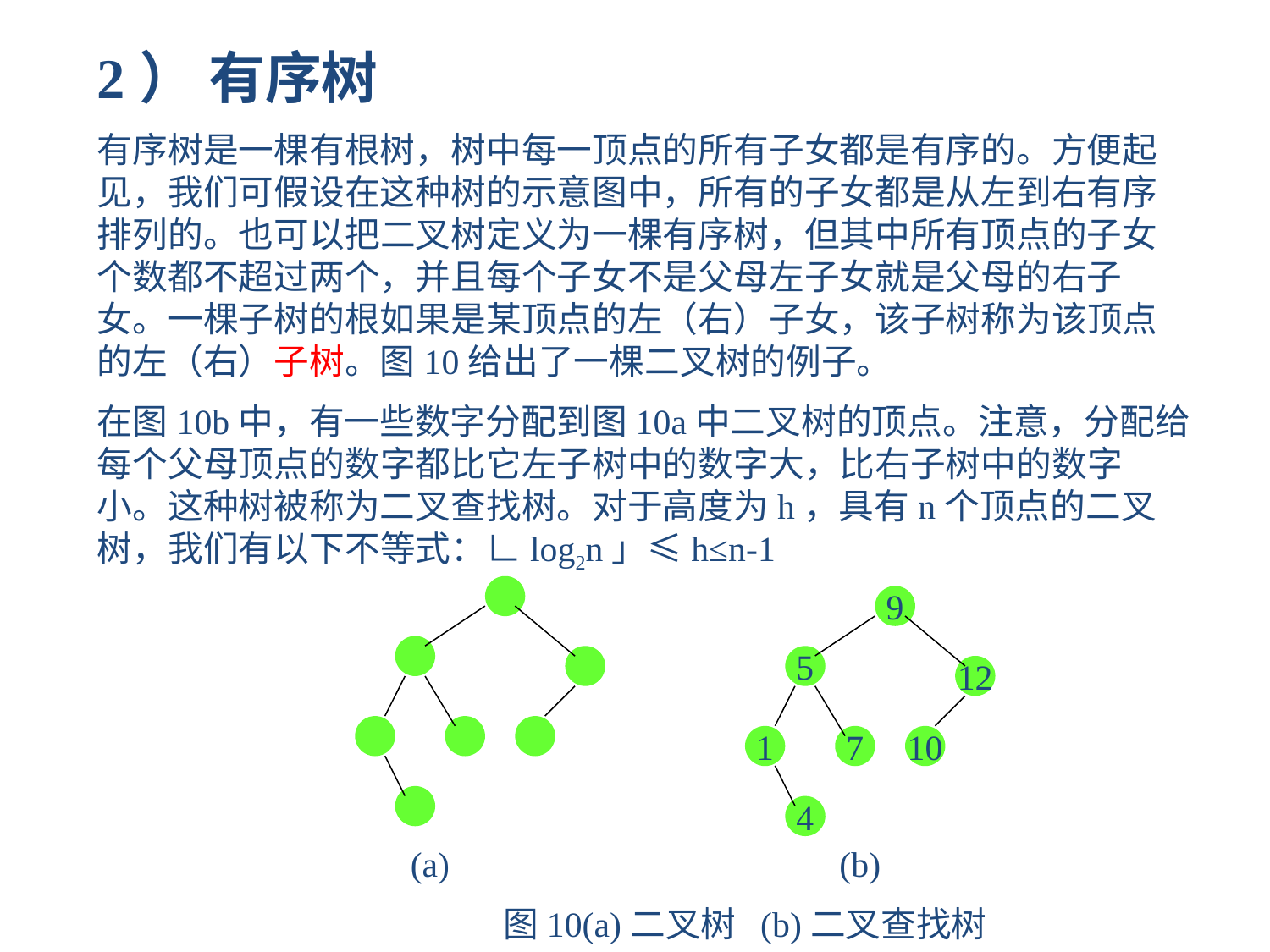

2） 有序树
有序树是一棵有根树，树中每一顶点的所有子女都是有序的。方便起见，我们可假设在这种树的示意图中，所有的子女都是从左到右有序排列的。也可以把二叉树定义为一棵有序树，但其中所有顶点的子女个数都不超过两个，并且每个子女不是父母左子女就是父母的右子女。一棵子树的根如果是某顶点的左（右）子女，该子树称为该顶点的左（右）子树。图10给出了一棵二叉树的例子。
在图10b中，有一些数字分配到图10a中二叉树的顶点。注意，分配给每个父母顶点的数字都比它左子树中的数字大，比右子树中的数字小。这种树被称为二叉查找树。对于高度为h，具有n个顶点的二叉树，我们有以下不等式：∟log2n」≤h≤n-1

9

5
12

1
7
10

4
(a)
(b)
图10(a)二叉树  (b)二叉查找树